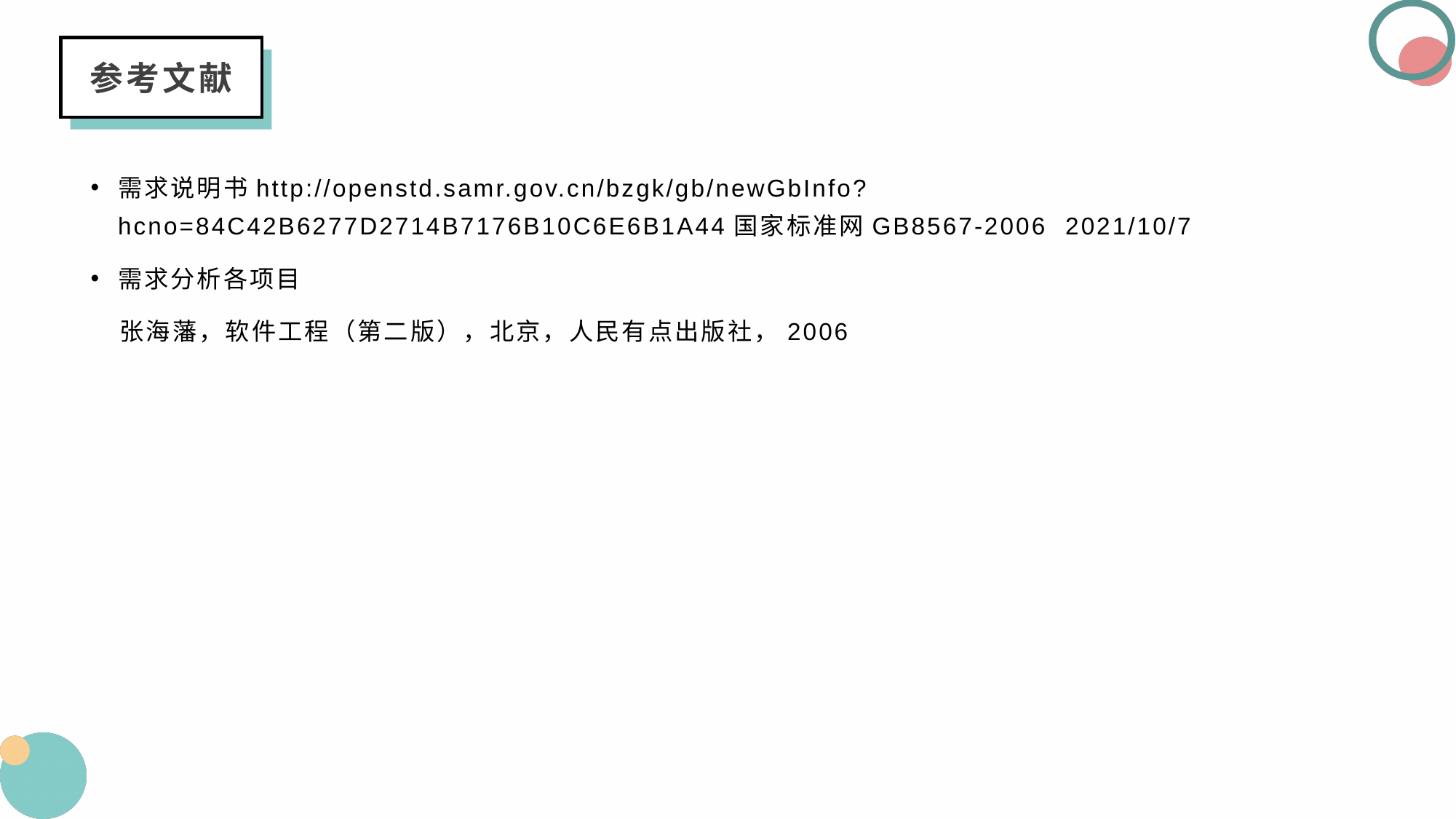

参考文献
需求说明书http://openstd.samr.gov.cn/bzgk/gb/newGbInfo?hcno=84C42B6277D2714B7176B10C6E6B1A44国家标准网GB8567-2006  2021/10/7
需求分析各项目
   张海藩，软件工程（第二版），北京，人民有点出版社，2006